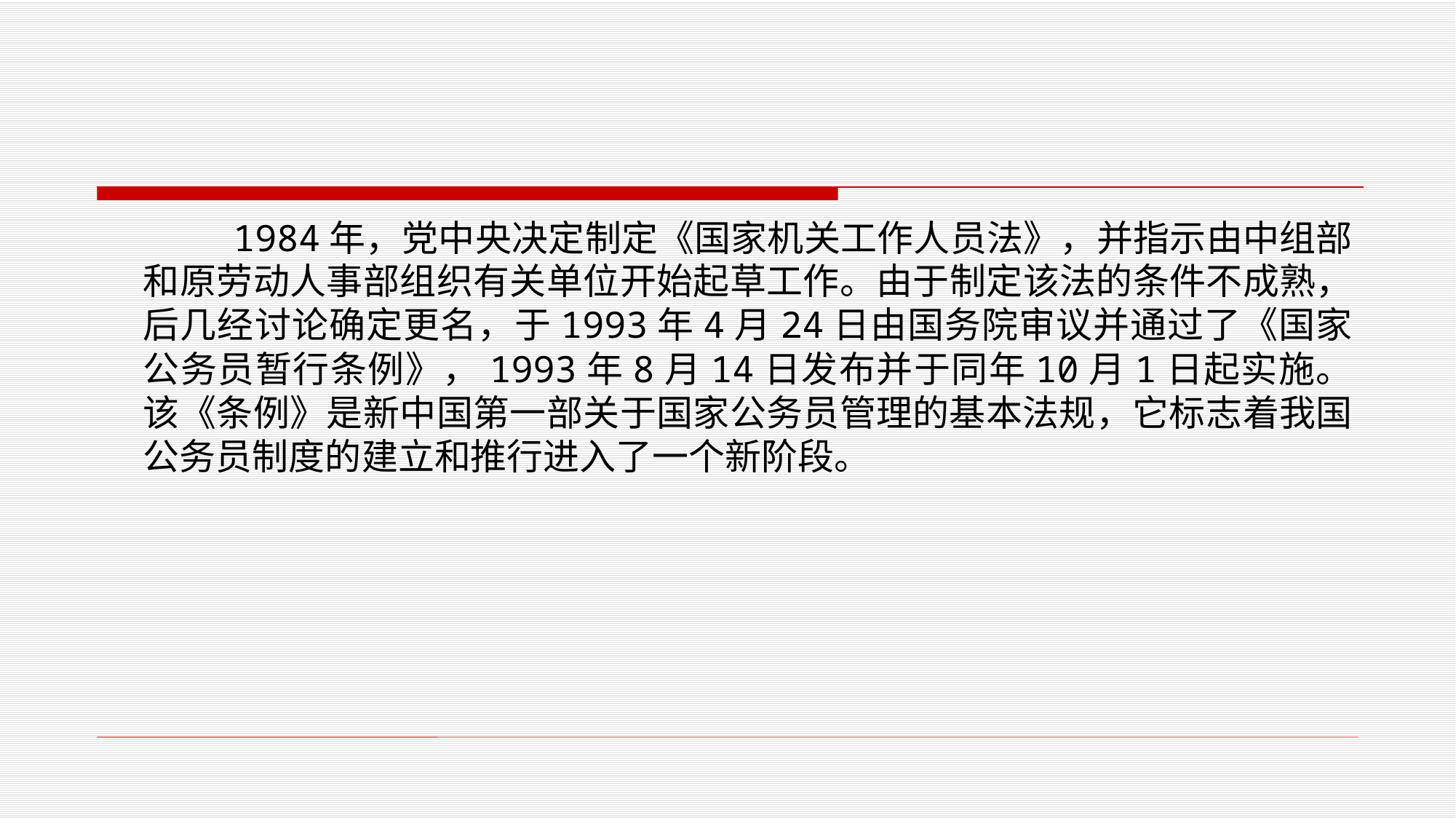

#

      1984年，党中央决定制定《国家机关工作人员法》，并指示由中组部和原劳动人事部组织有关单位开始起草工作。由于制定该法的条件不成熟，后几经讨论确定更名，于1993年4月24日由国务院审议并通过了《国家公务员暂行条例》，1993年8月14日发布并于同年10月1日起实施。该《条例》是新中国第一部关于国家公务员管理的基本法规，它标志着我国公务员制度的建立和推行进入了一个新阶段。